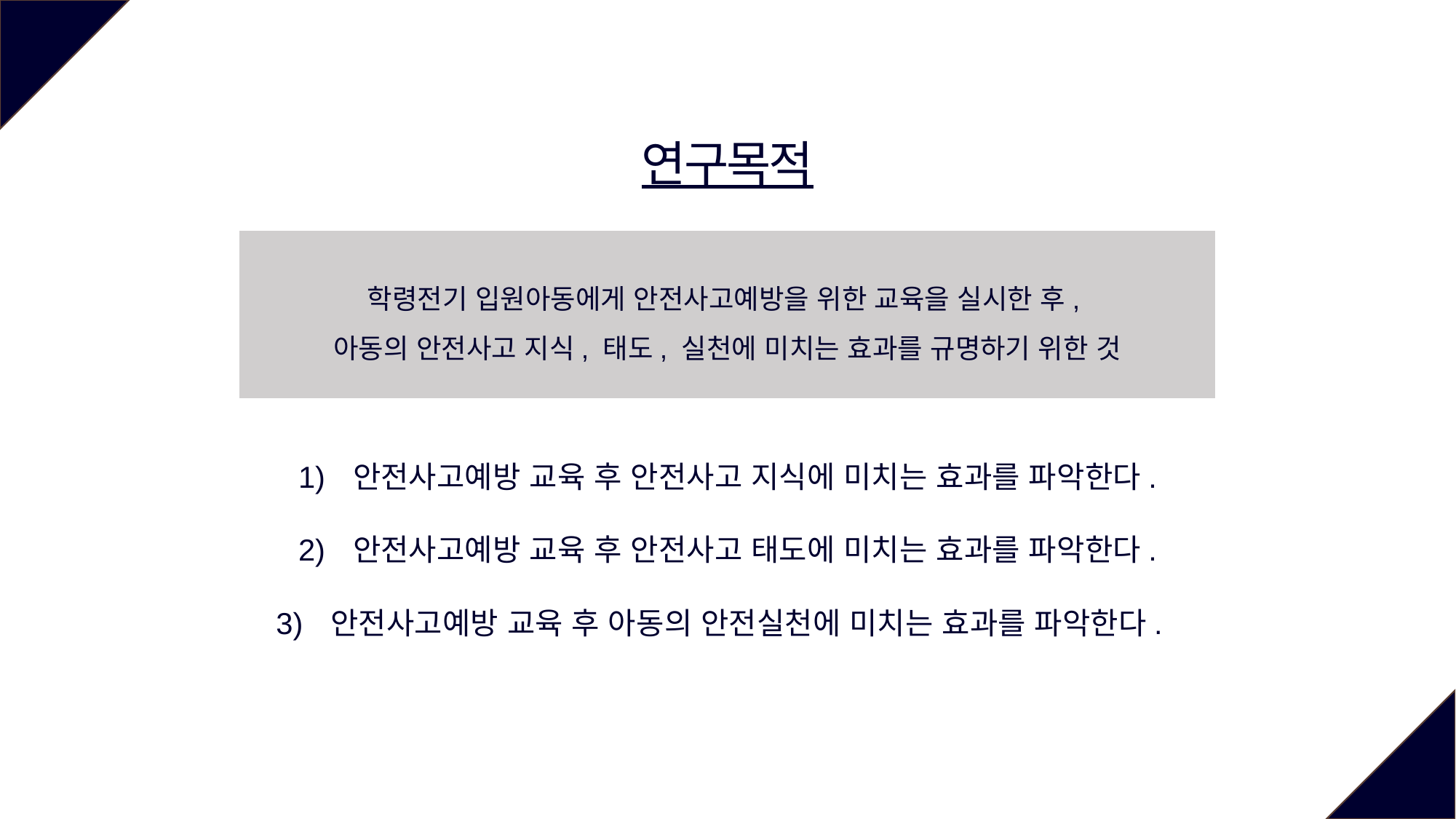

연구목적
학령전기 입원아동에게 안전사고예방을 위한 교육을 실시한 후,
아동의 안전사고 지식, 태도, 실천에 미치는 효과를 규명하기 위한 것
안전사고예방 교육 후 안전사고 지식에 미치는 효과를 파악한다.
안전사고예방 교육 후 안전사고 태도에 미치는 효과를 파악한다.
안전사고예방 교육 후 아동의 안전실천에 미치는 효과를 파악한다.